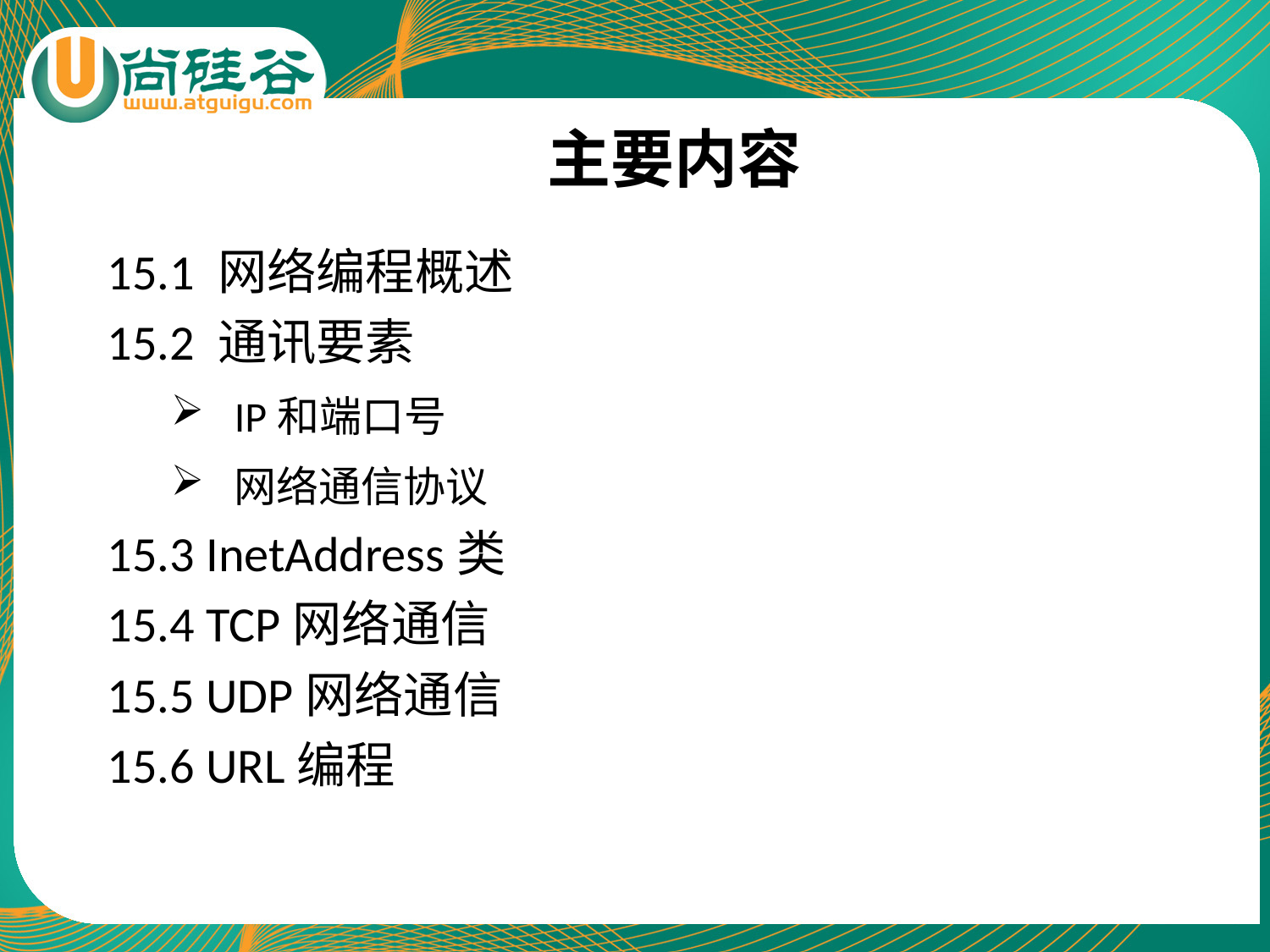

主要内容
15.1 网络编程概述
15.2 通讯要素
IP和端口号
网络通信协议
15.3 InetAddress类
15.4 TCP网络通信
15.5 UDP网络通信
15.6 URL编程